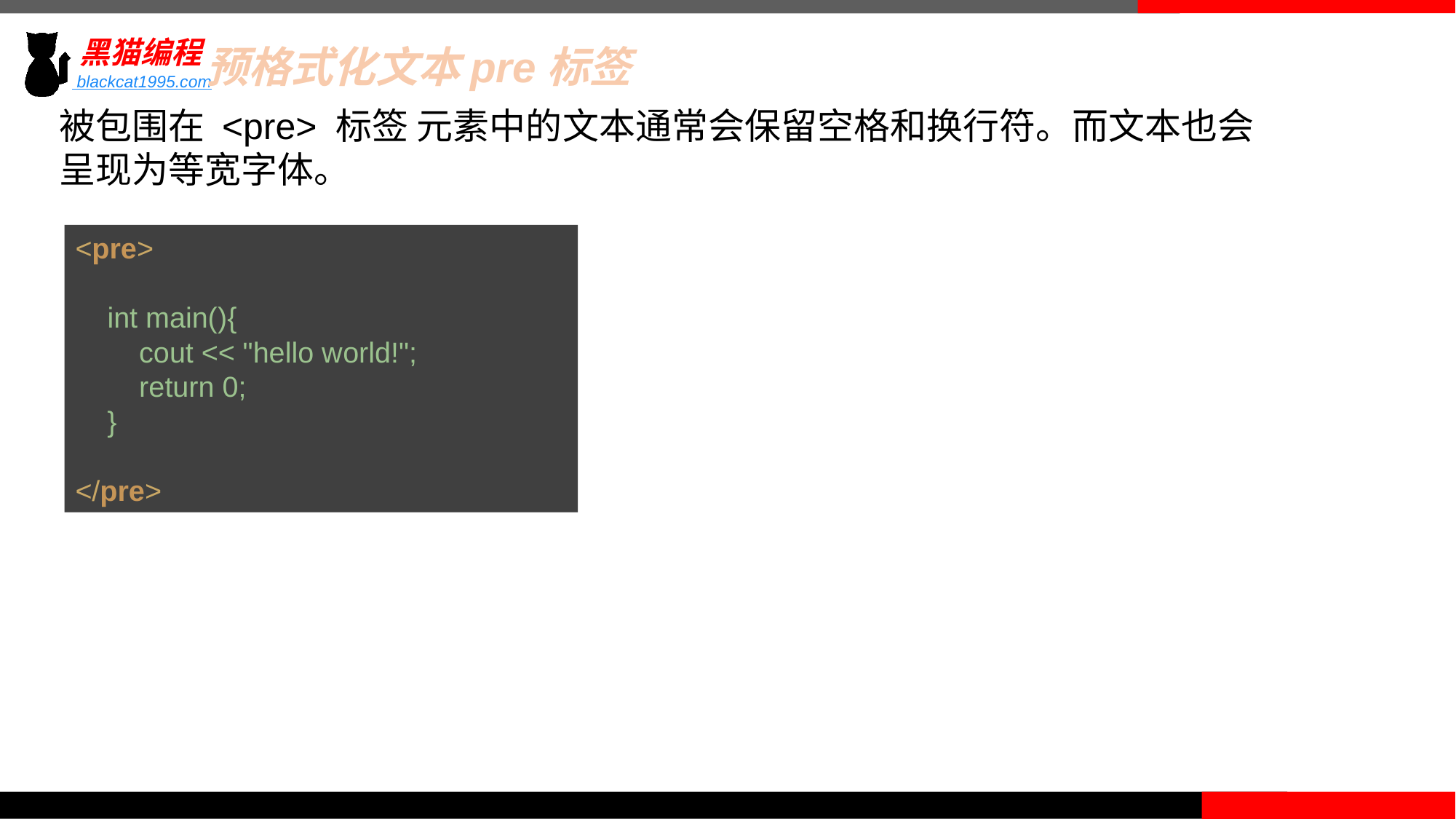

预格式化文本pre标签
被包围在 <pre> 标签 元素中的文本通常会保留空格和换行符。而文本也会呈现为等宽字体。
<pre>
    int main(){
        cout << "hello world!";
        return 0;
    }
</pre>